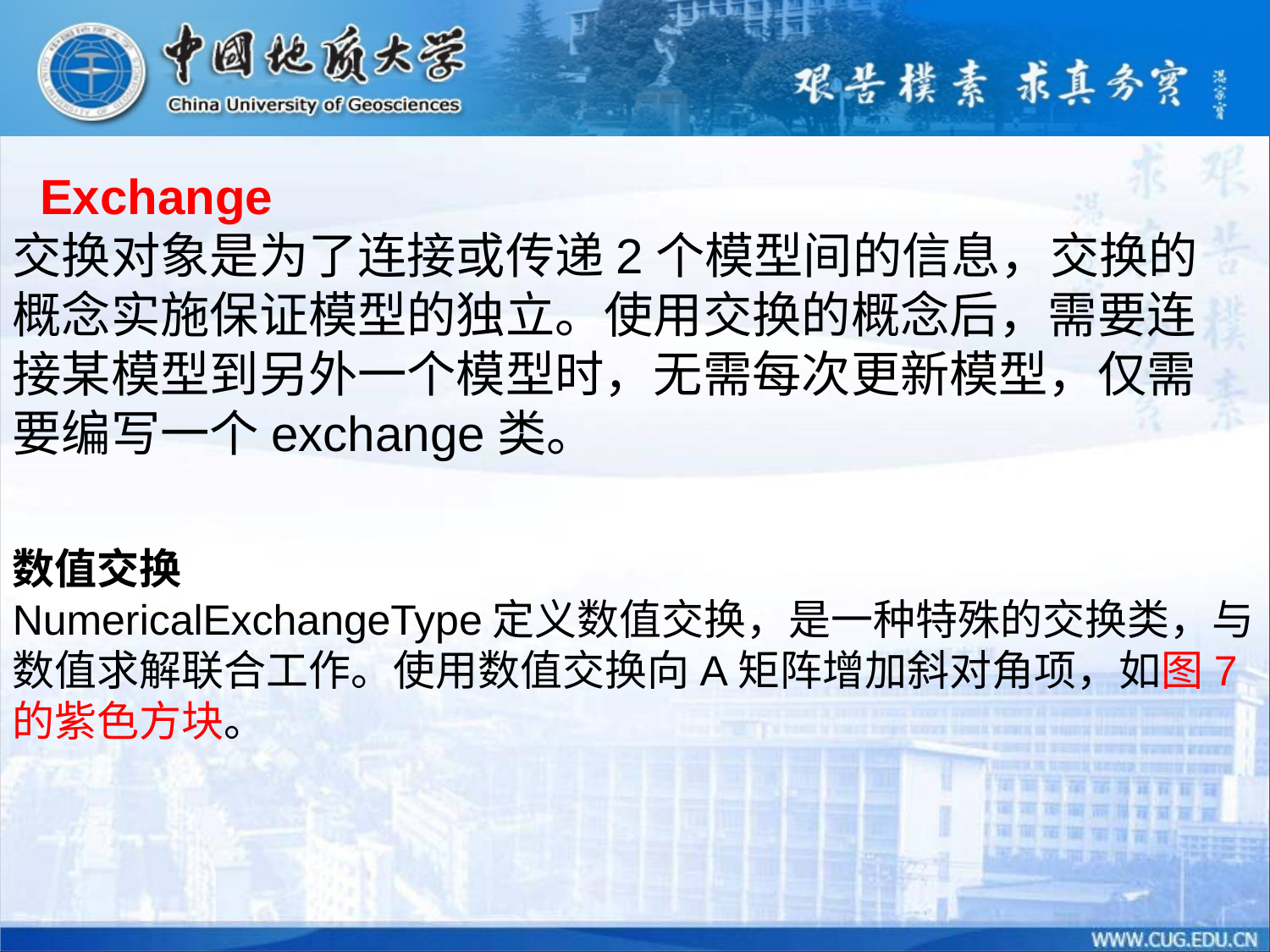

Exchange
交换对象是为了连接或传递2个模型间的信息，交换的概念实施保证模型的独立。使用交换的概念后，需要连接某模型到另外一个模型时，无需每次更新模型，仅需要编写一个exchange类。

数值交换
NumericalExchangeType定义数值交换，是一种特殊的交换类，与数值求解联合工作。使用数值交换向A矩阵增加斜对角项，如图7的紫色方块。